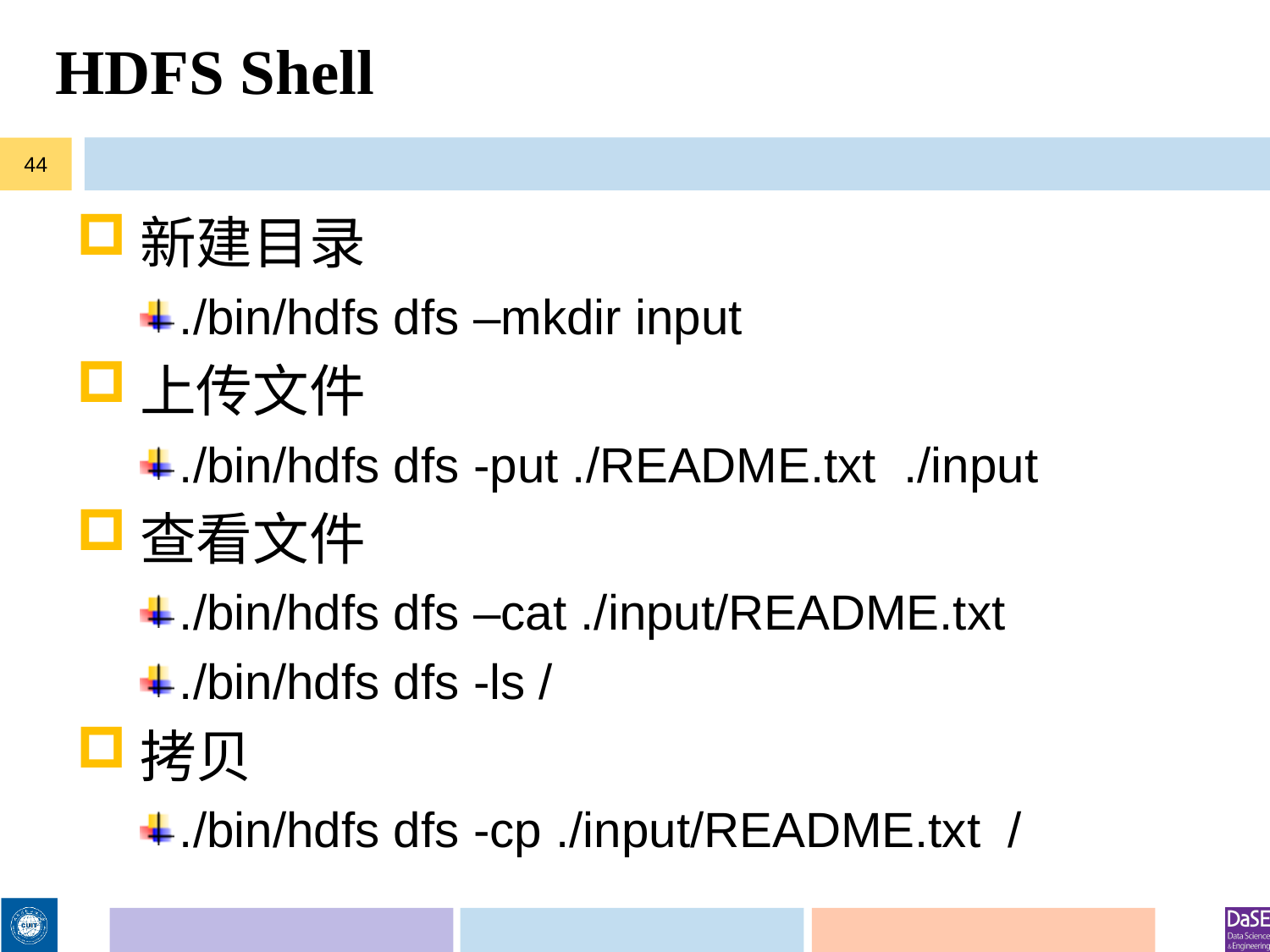

# HDFS Shell
44
新建目录
./bin/hdfs dfs –mkdir input
上传文件
./bin/hdfs dfs -put ./README.txt  ./input
查看文件
./bin/hdfs dfs –cat ./input/README.txt
./bin/hdfs dfs -ls /
拷贝
./bin/hdfs dfs -cp ./input/README.txt  /